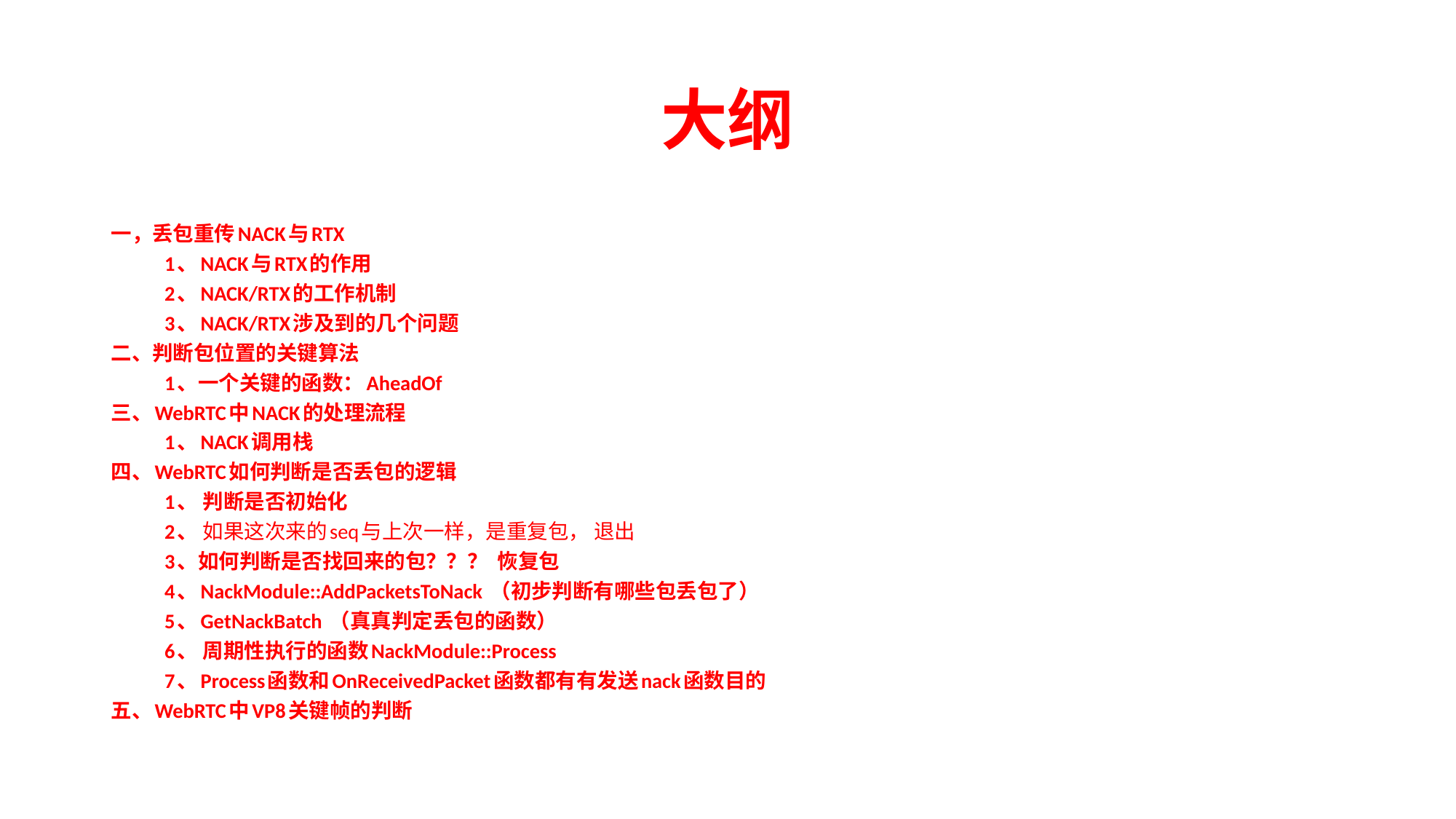

# 大纲
一，丢包重传NACK与RTX
	1、NACK与RTX的作用
	2、NACK/RTX的工作机制
	3、NACK/RTX涉及到的几个问题
二、判断包位置的关键算法
	1、一个关键的函数：AheadOf
三、WebRTC中NACK的处理流程
	1、NACK调用栈
四、WebRTC如何判断是否丢包的逻辑
	1、 判断是否初始化
	2、 如果这次来的seq与上次一样，是重复包， 退出
	3、如何判断是否找回来的包？？？  恢复包
	4、NackModule::AddPacketsToNack （初步判断有哪些包丢包了）
	5、GetNackBatch （真真判定丢包的函数）
	6、 周期性执行的函数NackModule::Process
	7、Process函数和OnReceivedPacket函数都有有发送nack函数目的
五、WebRTC中VP8关键帧的判断